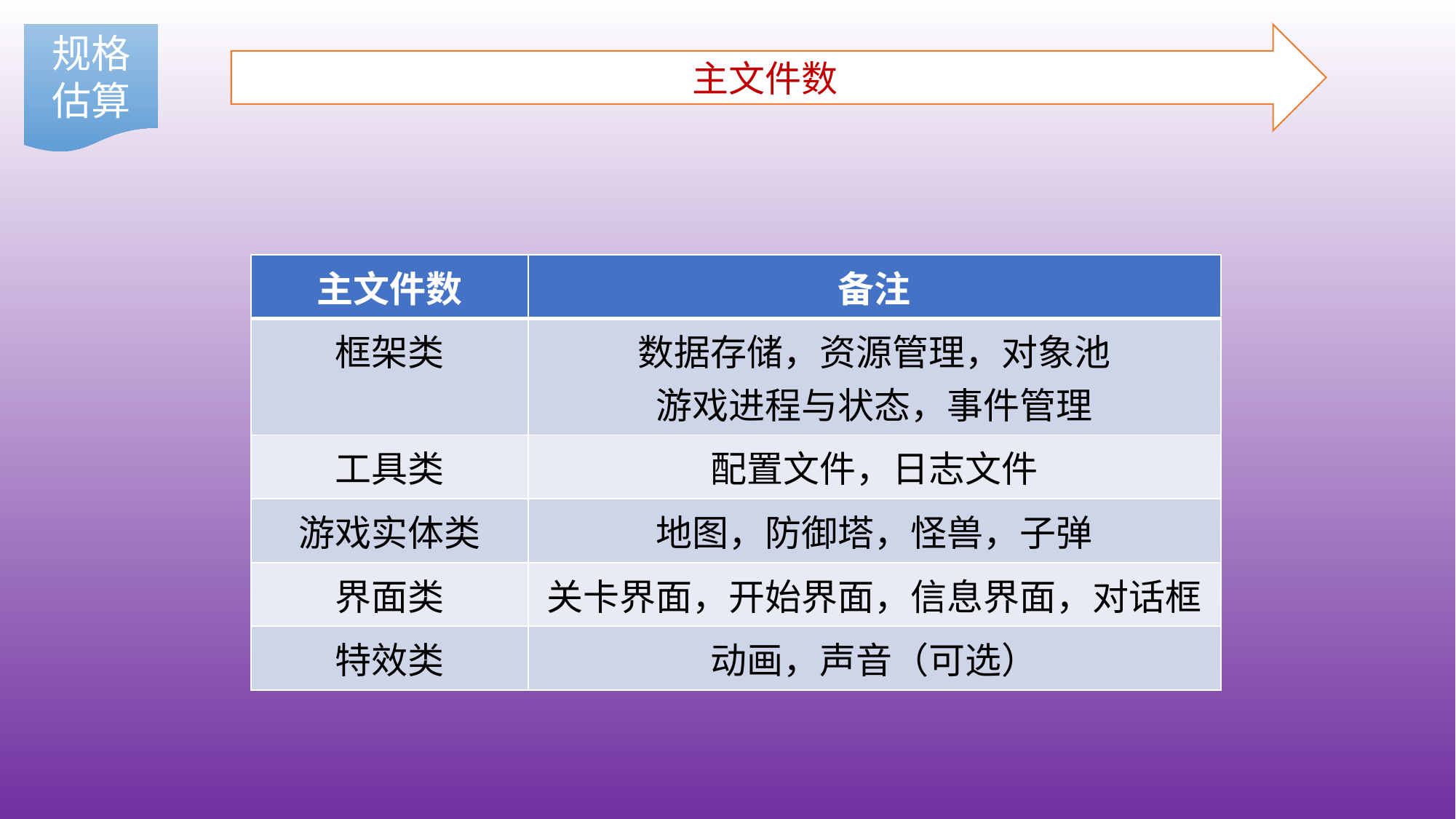

规格估算
主文件数
| 主文件数 | 备注 |
| --- | --- |
| 框架类 | 数据存储，资源管理，对象池 游戏进程与状态，事件管理 |
| 工具类 | 配置文件，日志文件 |
| 游戏实体类 | 地图，防御塔，怪兽，子弹 |
| 界面类 | 关卡界面，开始界面，信息界面，对话框 |
| 特效类 | 动画，声音（可选） |